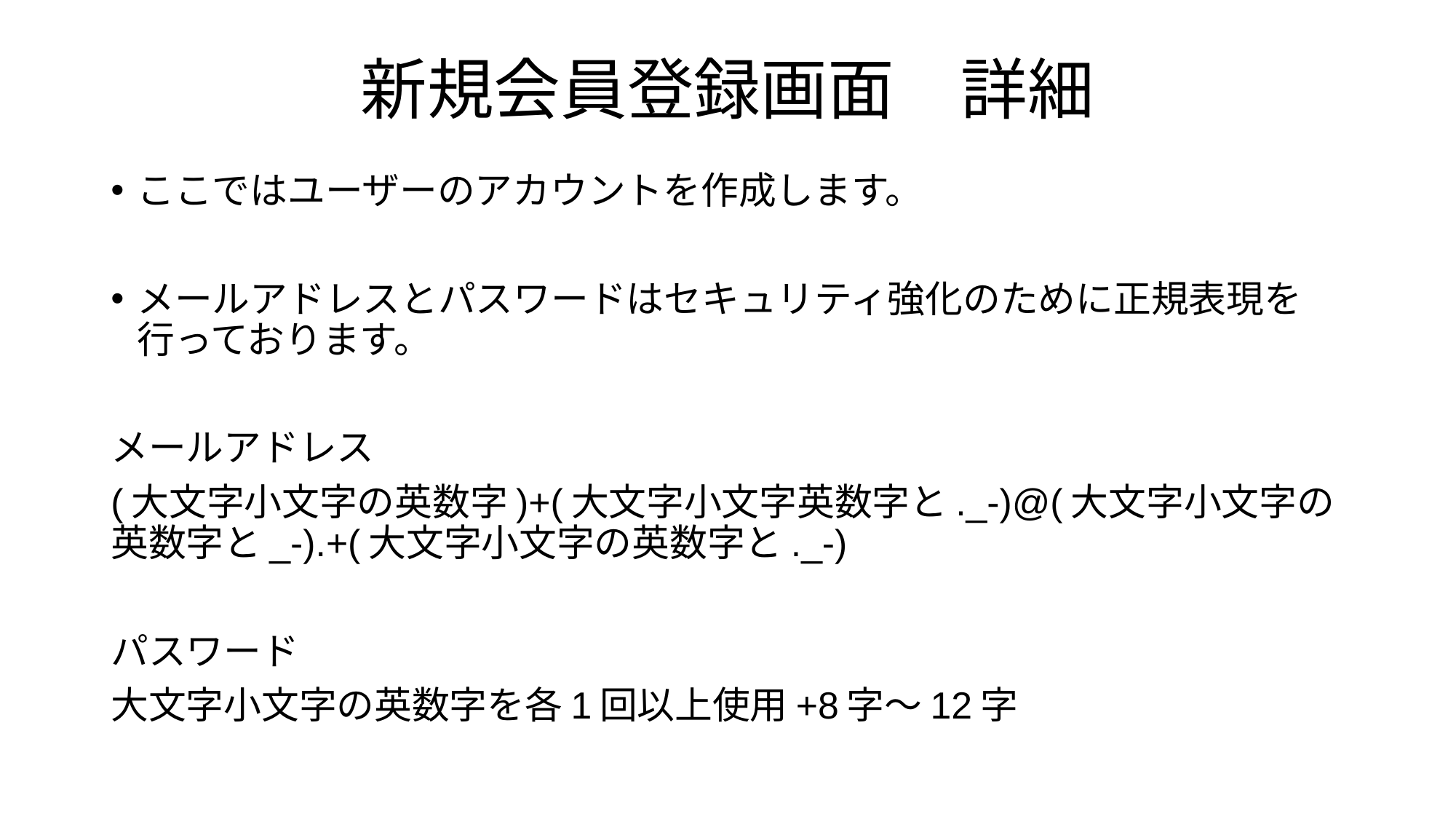

# 新規会員登録画面　詳細
ここではユーザーのアカウントを作成します。

メールアドレスとパスワードはセキュリティ強化のために正規表現を行っております。

メールアドレス
(大文字小文字の英数字)+(大文字小文字英数字と._-)@(大文字小文字の英数字と_-).+(大文字小文字の英数字と._-)

パスワード
大文字小文字の英数字を各1回以上使用+8字～12字